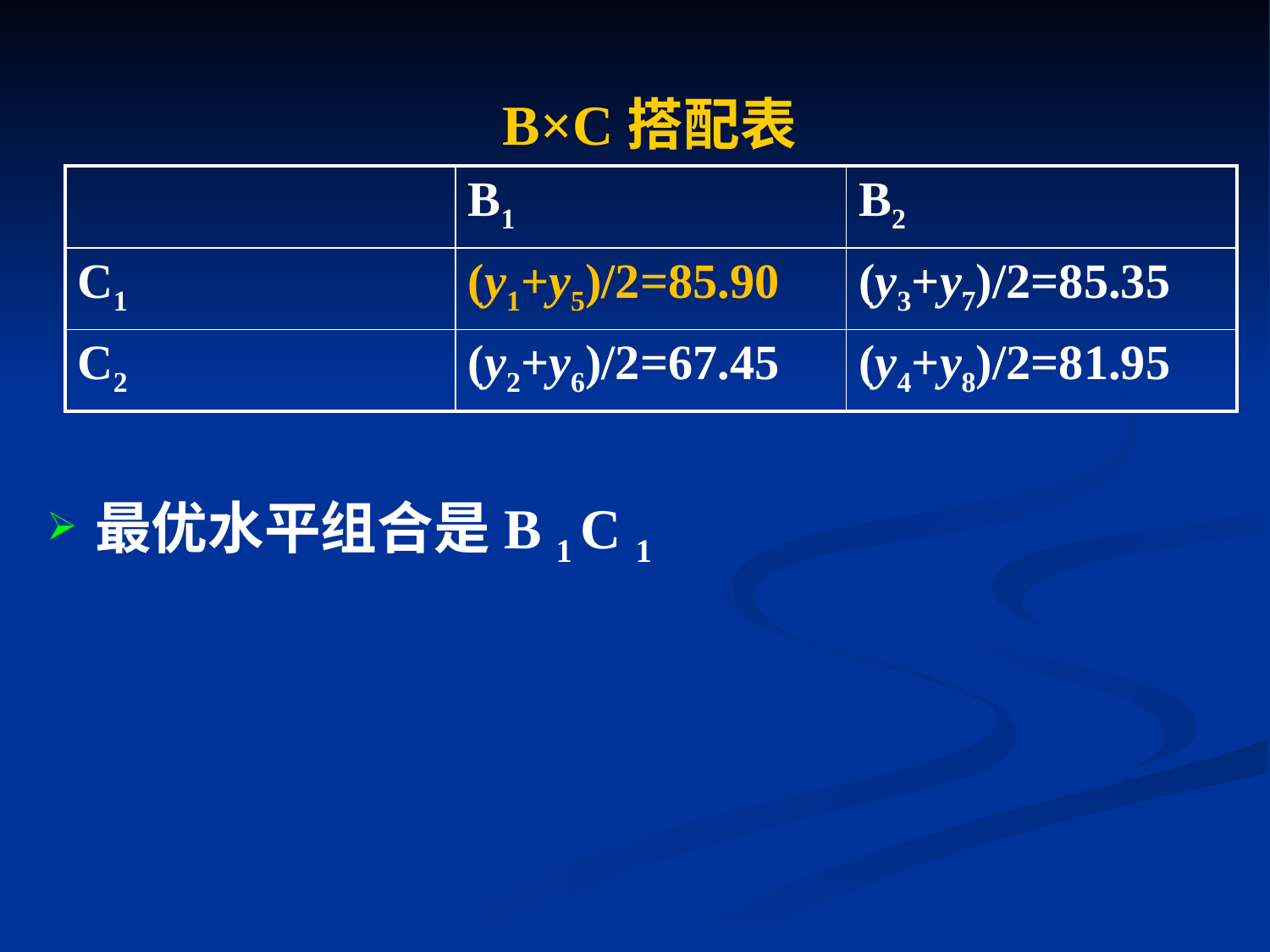

B×C搭配表
|  | B1 | B2 |
| --- | --- | --- |
| C1 | (y1+y5)/2=85.90 | (y3+y7)/2=85.35 |
| C2 | (y2+y6)/2=67.45 | (y4+y8)/2=81.95 |

最优水平组合是B 1 C 1